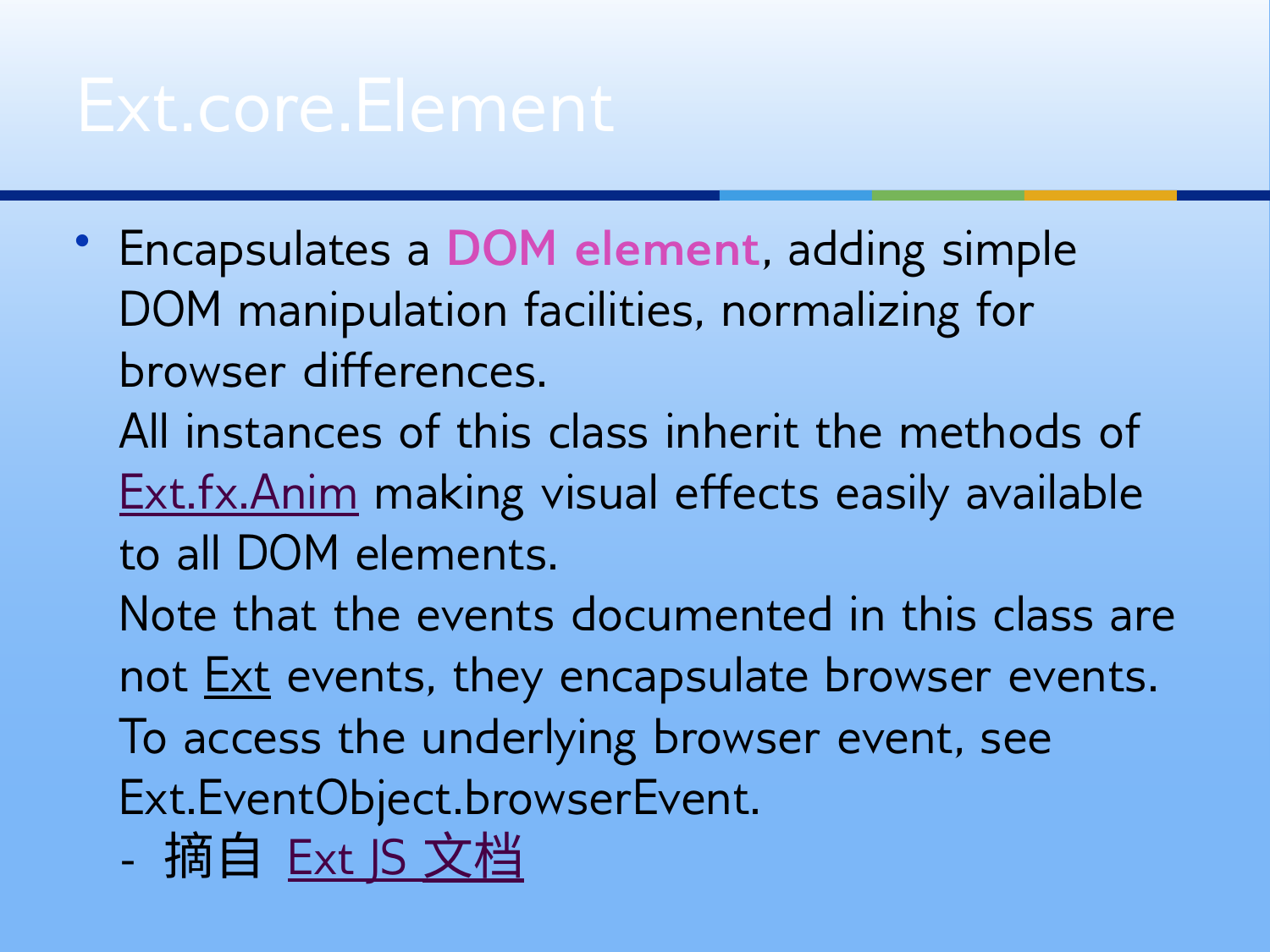

# Ext.core.Element
Encapsulates a DOM element, adding simple DOM manipulation facilities, normalizing for browser differences.
All instances of this class inherit the methods of Ext.fx.Anim making visual effects easily available to all DOM elements.
Note that the events documented in this class are not Ext events, they encapsulate browser events. To access the underlying browser event, see Ext.EventObject.browserEvent.
- 摘自 Ext JS 文档